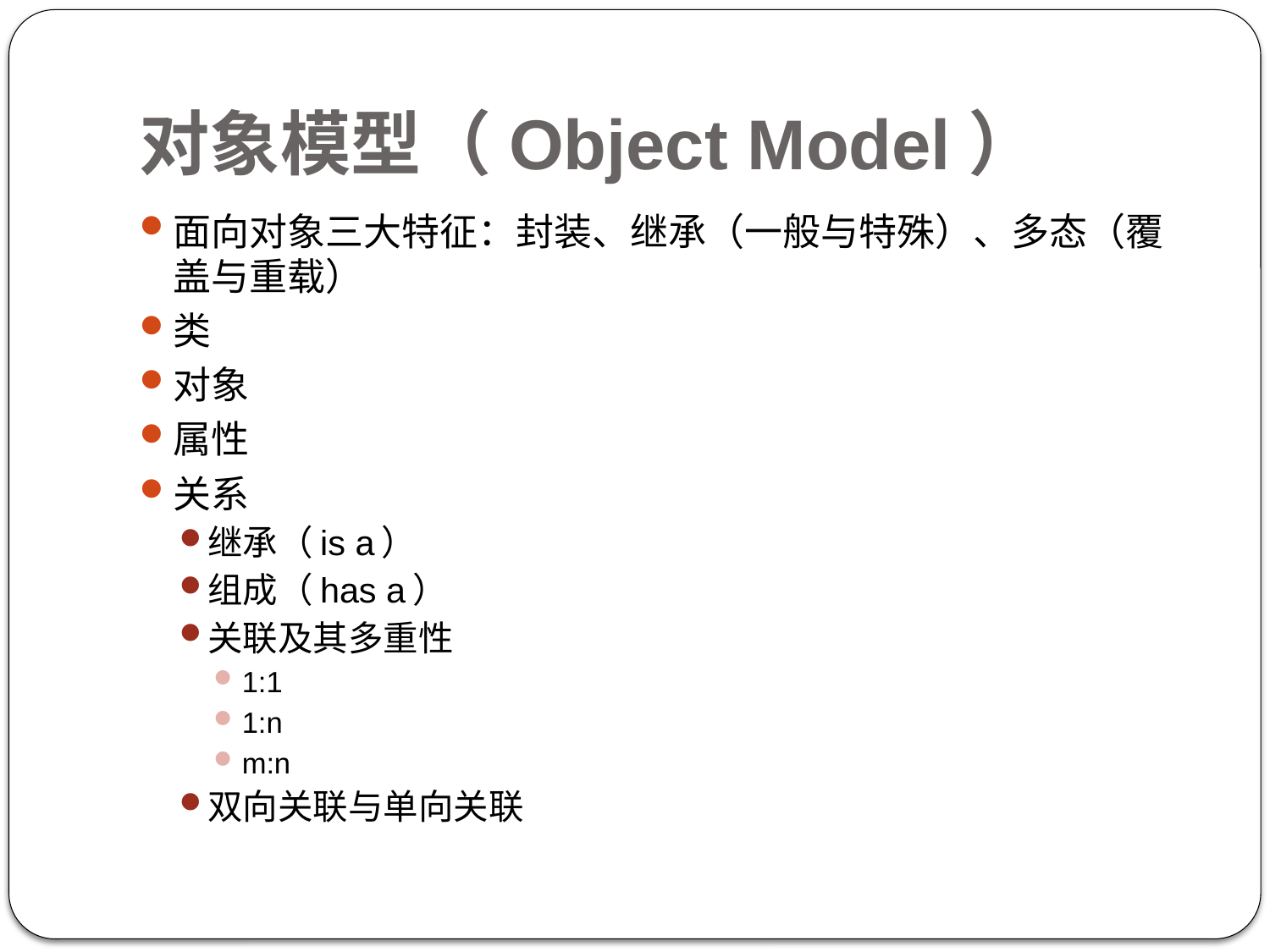

# 对象模型（Object Model）
面向对象三大特征：封装、继承（一般与特殊）、多态（覆盖与重载）
类
对象
属性
关系
继承（is a）
组成（has a）
关联及其多重性
1:1
1:n
m:n
双向关联与单向关联